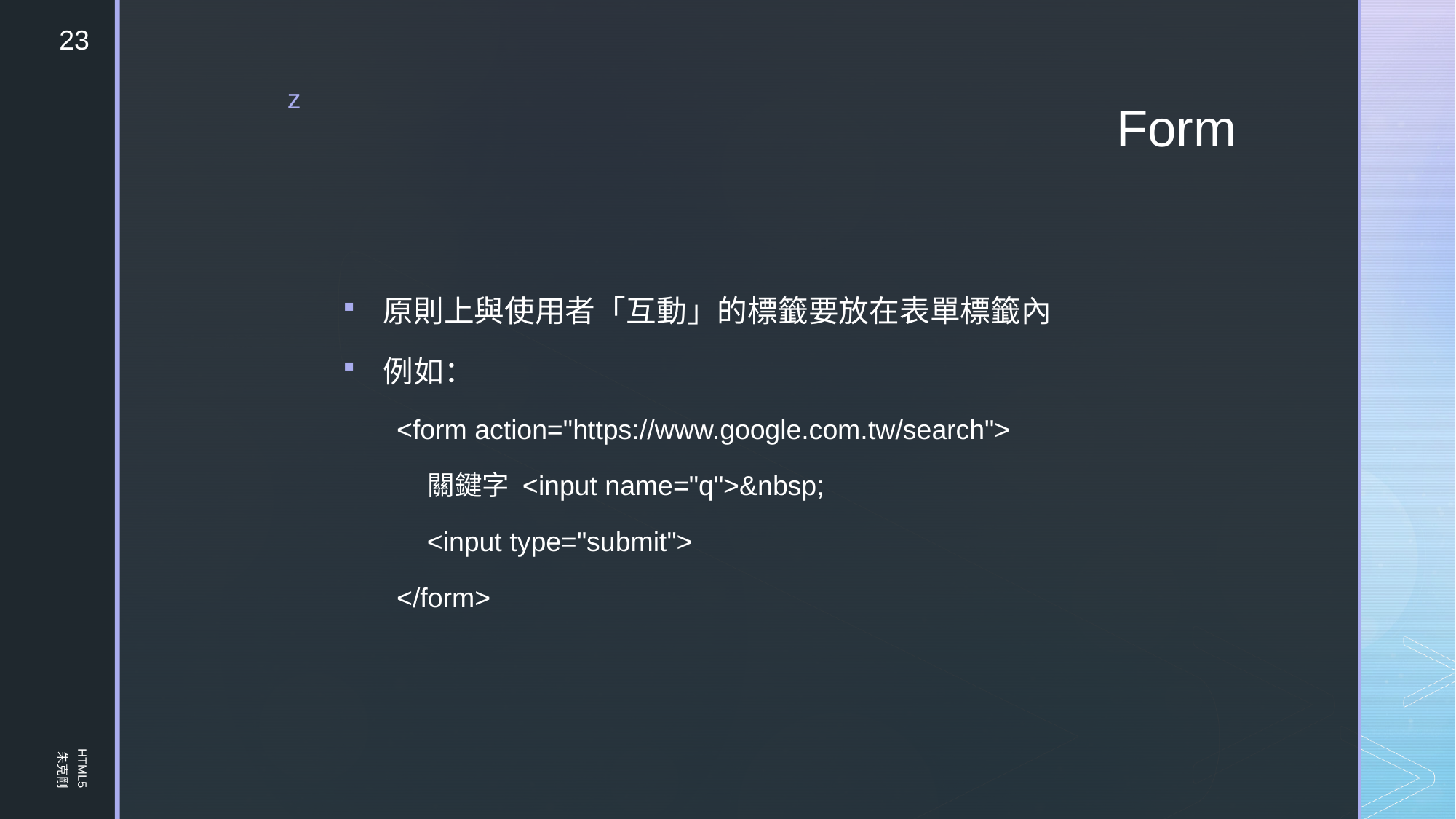

23
# Form
原則上與使用者「互動」的標籤要放在表單標籤內
例如：
<form action="https://www.google.com.tw/search">
    關鍵字 <input name="q">&nbsp;
    <input type="submit">
</form>

HTML5
朱克剛